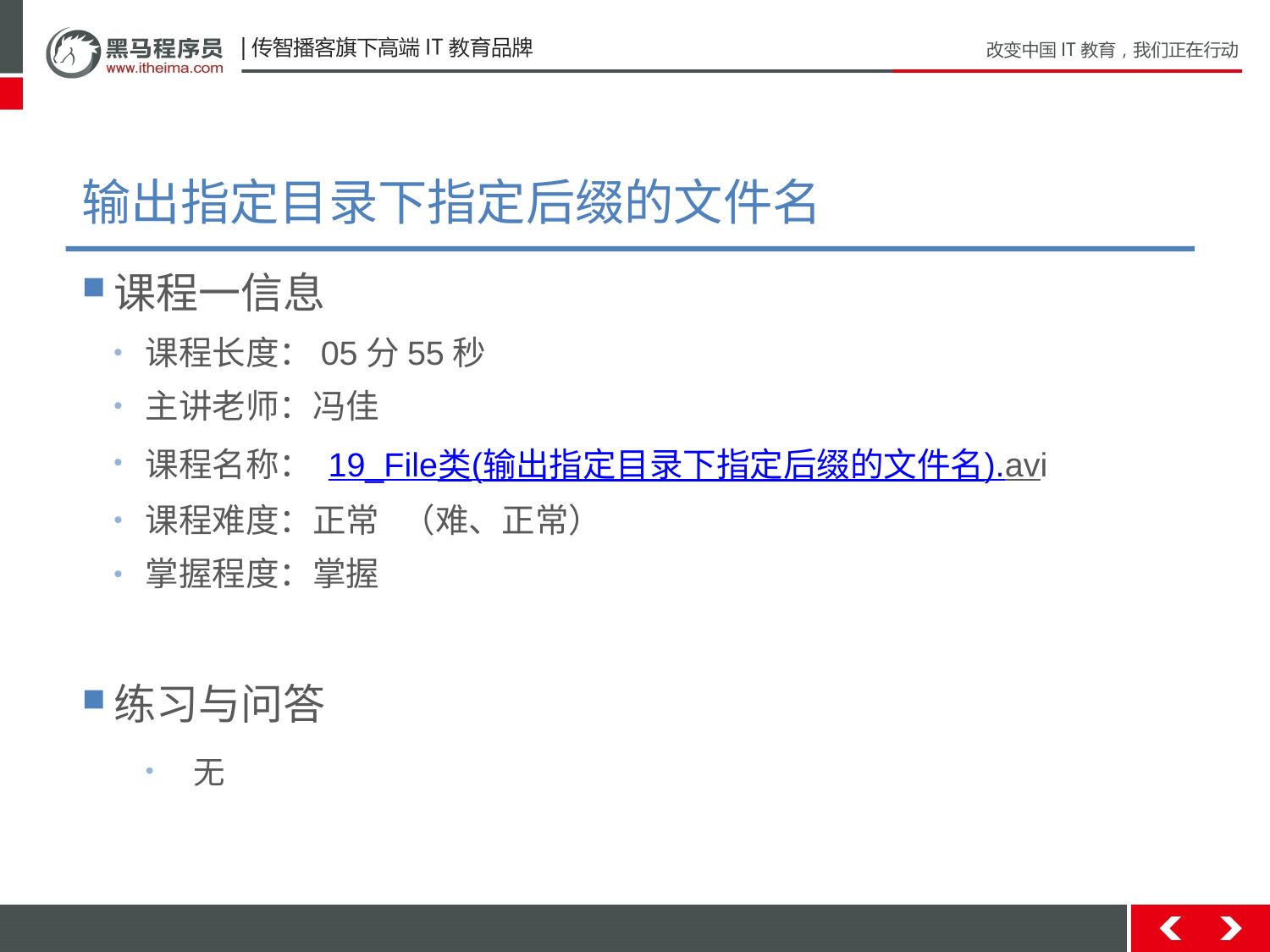

# 输出指定目录下指定后缀的文件名
课程一信息
课程长度：05分55秒
主讲老师：冯佳
课程名称： 19_File类(输出指定目录下指定后缀的文件名).avi
课程难度：正常   （难、正常）
掌握程度：掌握

练习与问答
无